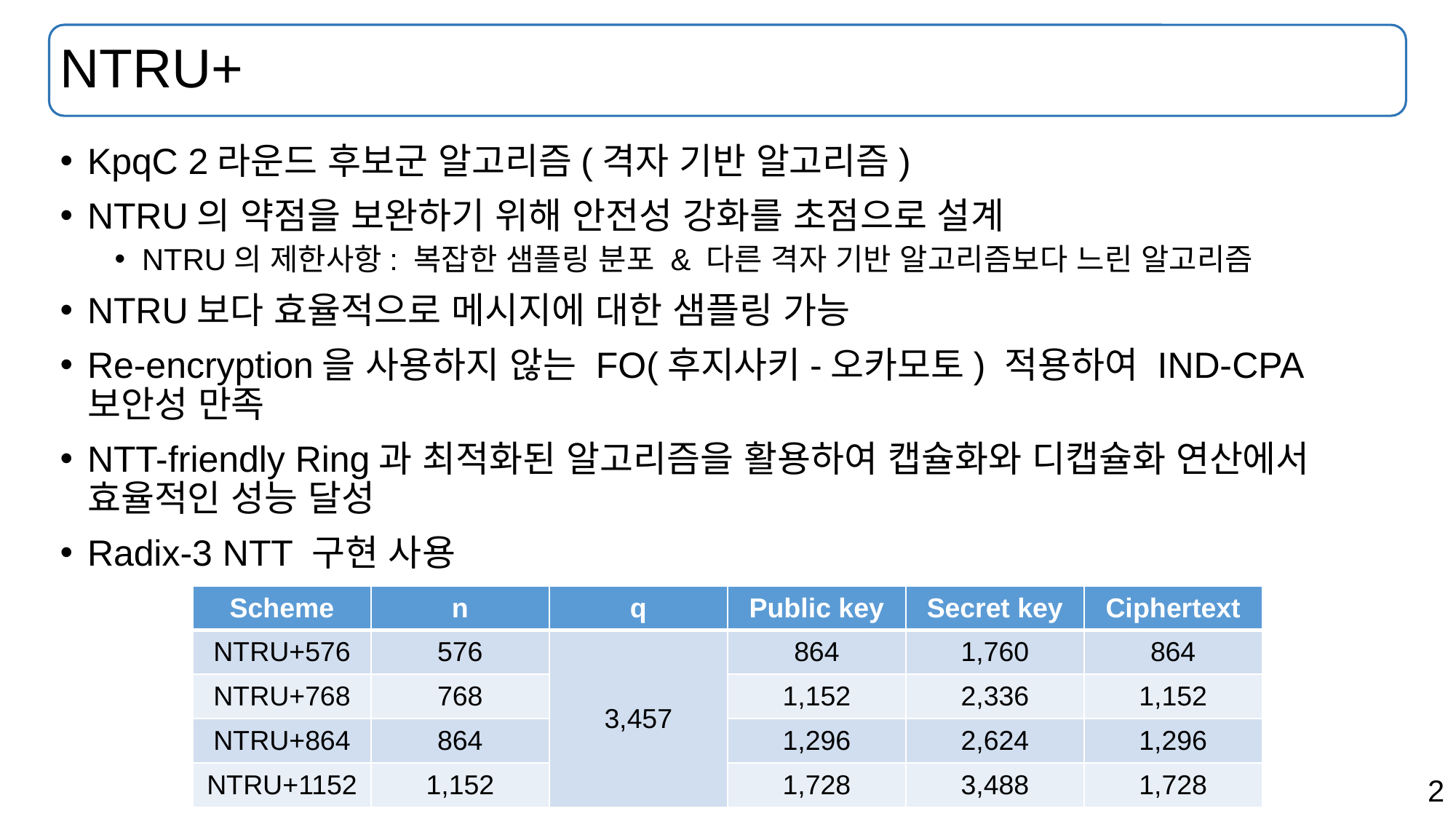

# NTRU+
KpqC 2라운드 후보군 알고리즘(격자 기반 알고리즘)
NTRU의 약점을 보완하기 위해 안전성 강화를 초점으로 설계
NTRU의 제한사항: 복잡한 샘플링 분포 & 다른 격자 기반 알고리즘보다 느린 알고리즘
NTRU보다 효율적으로 메시지에 대한 샘플링 가능
Re-encryption을 사용하지 않는 FO(후지사키-오카모토) 적용하여 IND-CPA
보안성 만족
NTT-friendly Ring과 최적화된 알고리즘을 활용하여 캡슐화와 디캡슐화 연산에서 효율적인 성능 달성
Radix-3 NTT 구현 사용

| Scheme | n | q | Public key | Secret key | Ciphertext |
| --- | --- | --- | --- | --- | --- |
| NTRU+576 | 576 | 3,457 | 864 | 1,760 | 864 |
| NTRU+768 | 768 |  | 1,152 | 2,336 | 1,152 |
| NTRU+864 | 864 |  | 1,296 | 2,624 | 1,296 |
| NTRU+1152 | 1,152 |  | 1,728 | 3,488 | 1,728 |